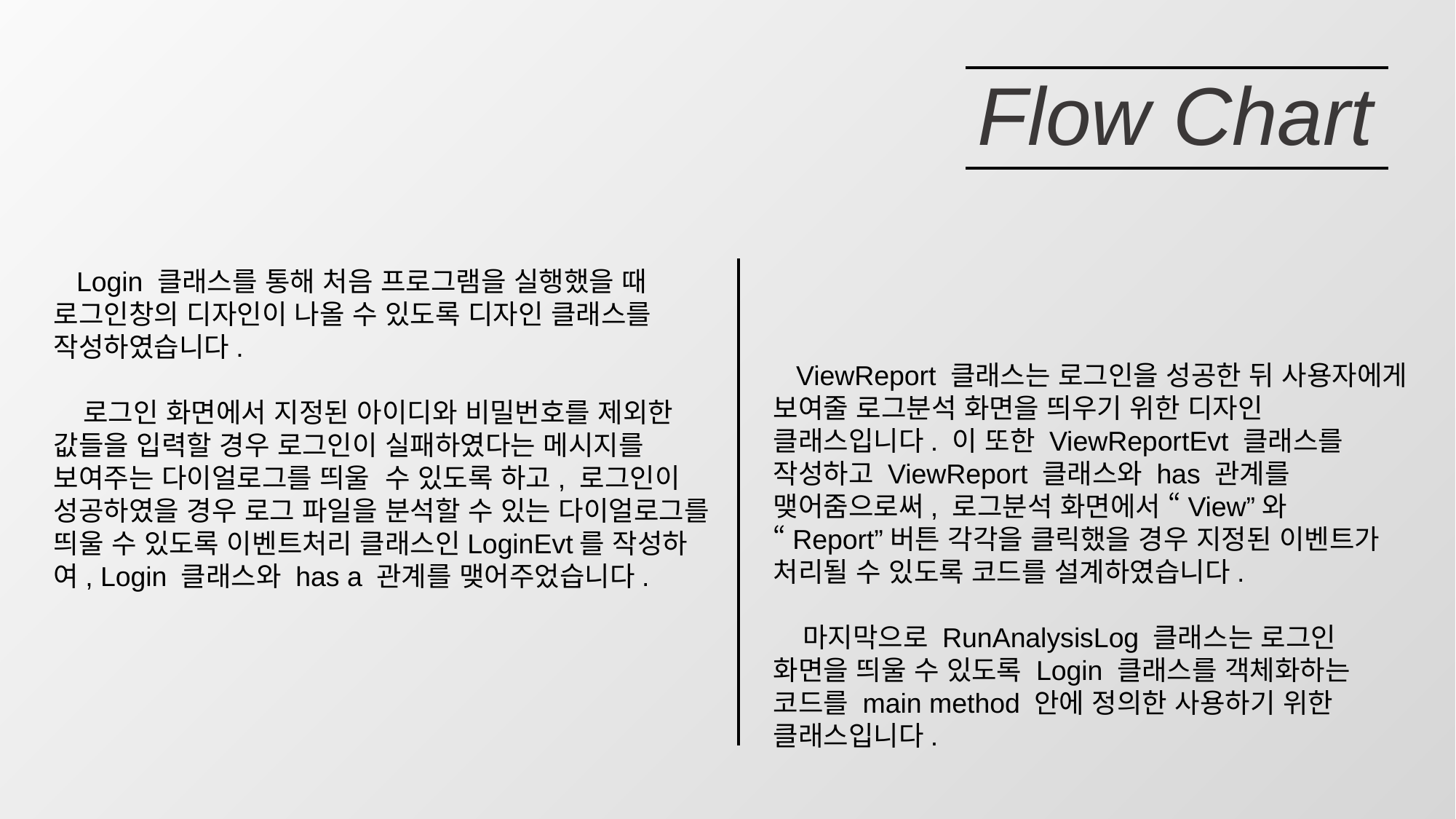

Flow Chart
   Login 클래스를 통해 처음 프로그램을 실행했을 때
로그인창의 디자인이 나올 수 있도록 디자인 클래스를 작성하였습니다.

   로그인 화면에서 지정된 아이디와 비밀번호를 제외한 값들을 입력할 경우 로그인이 실패하였다는 메시지를 보여주는 다이얼로그를 띄울  수 있도록 하고, 로그인이 성공하였을 경우 로그 파일을 분석할 수 있는 다이얼로그를 띄울 수 있도록 이벤트처리 클래스인LoginEvt를 작성하여, Login 클래스와 has a 관계를 맺어주었습니다.
   ViewReport 클래스는 로그인을 성공한 뒤 사용자에게 보여줄 로그분석 화면을 띄우기 위한 디자인 클래스입니다. 이 또한 ViewReportEvt 클래스를 작성하고 ViewReport 클래스와 has 관계를 맺어줌으로써, 로그분석 화면에서 “View”와 “Report”버튼 각각을 클릭했을 경우 지정된 이벤트가 처리될 수 있도록 코드를 설계하였습니다.

   마지막으로 RunAnalysisLog 클래스는 로그인 화면을 띄울 수 있도록 Login 클래스를 객체화하는 코드를 main method 안에 정의한 사용하기 위한 클래스입니다.